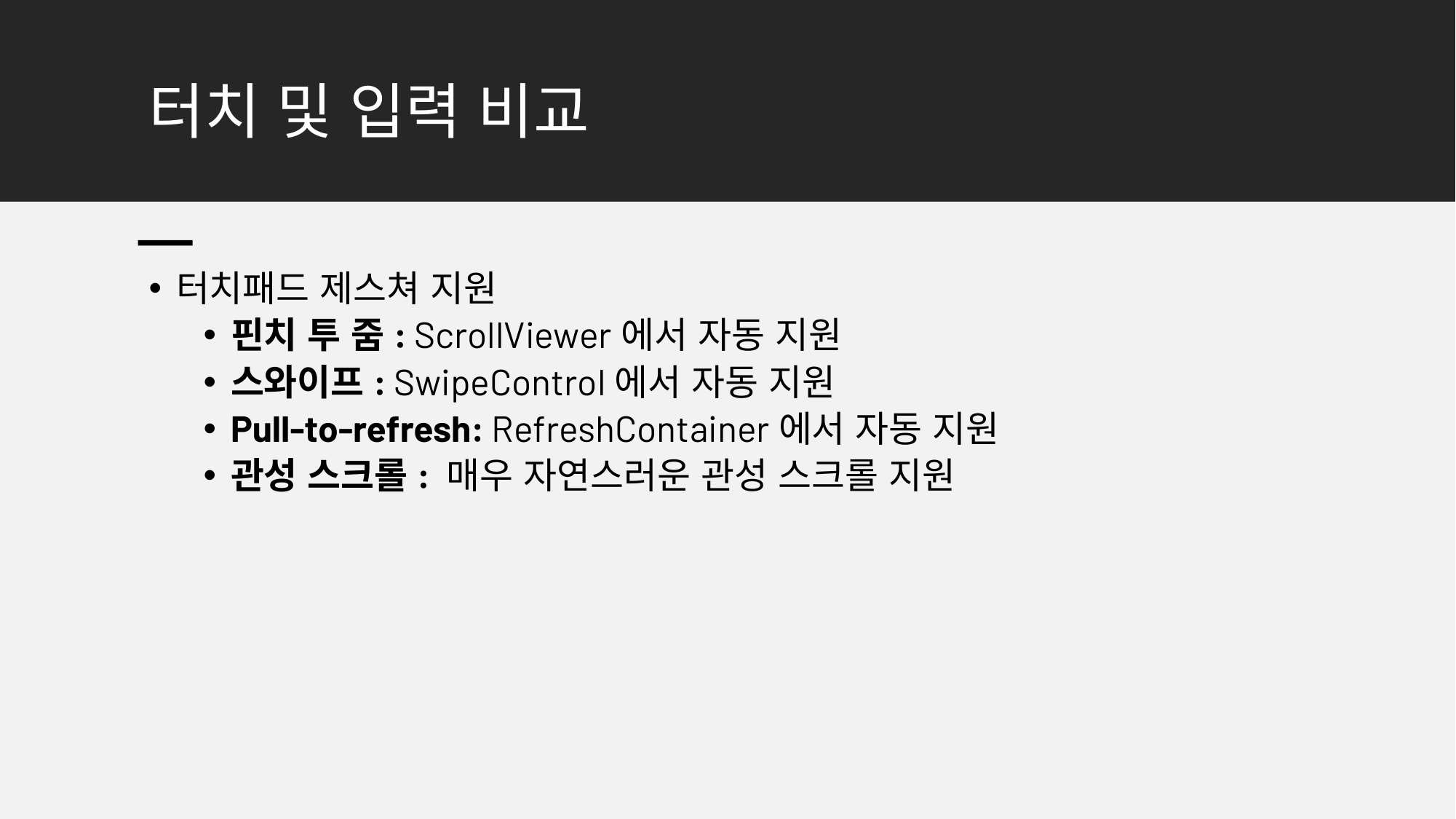

# 터치 및 입력 비교

터치패드 제스쳐 지원
핀치 투 줌: ScrollViewer에서 자동 지원
스와이프: SwipeControl에서 자동 지원
Pull-to-refresh: RefreshContainer에서 자동 지원
관성 스크롤: 매우 자연스러운 관성 스크롤 지원